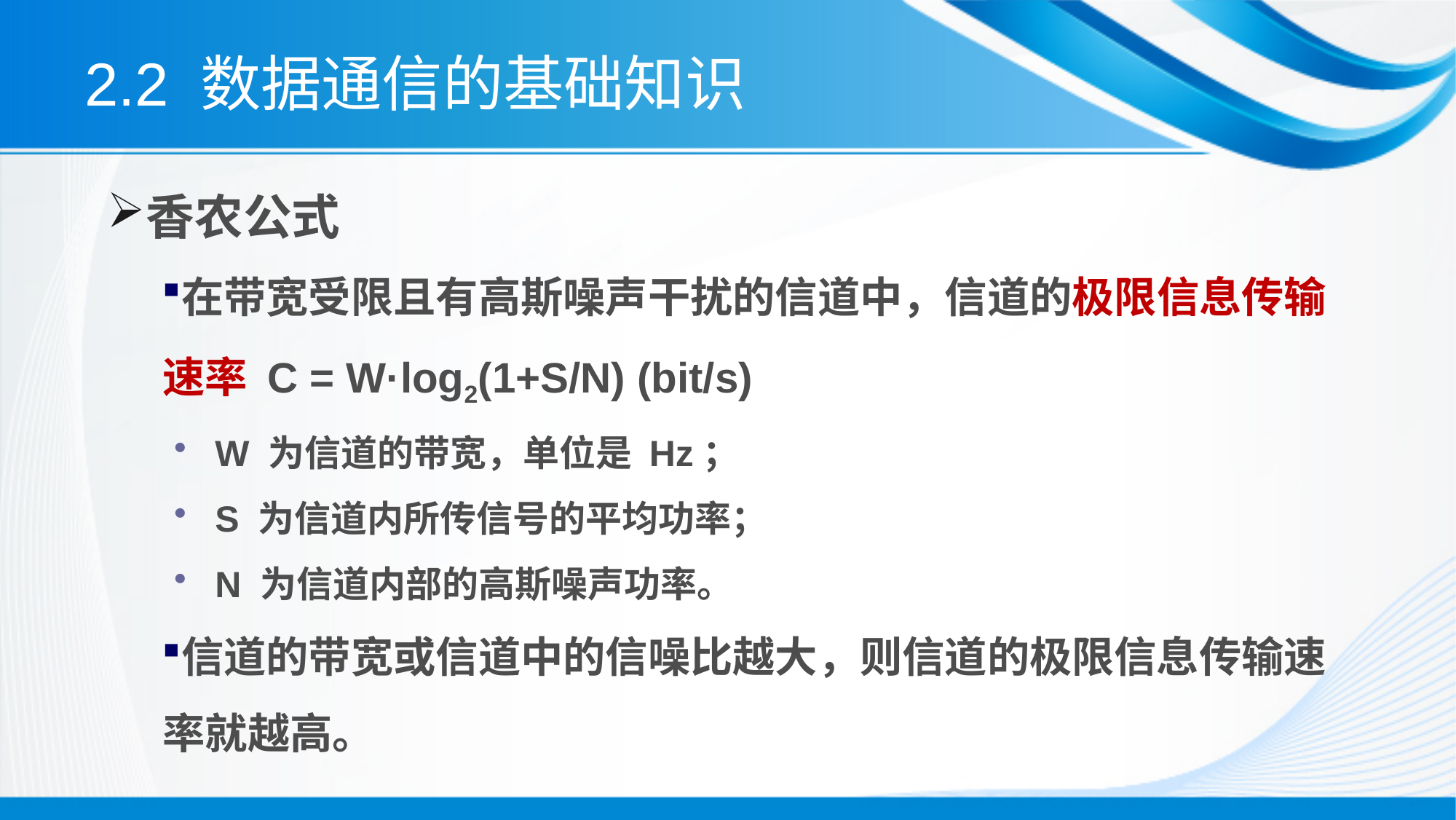

# 2.2 数据通信的基础知识
香农公式
在带宽受限且有高斯噪声干扰的信道中，信道的极限信息传输速率 C = W·log2(1+S/N) (bit/s)
W 为信道的带宽，单位是 Hz；
S 为信道内所传信号的平均功率；
N 为信道内部的高斯噪声功率。
信道的带宽或信道中的信噪比越大，则信道的极限信息传输速率就越高。